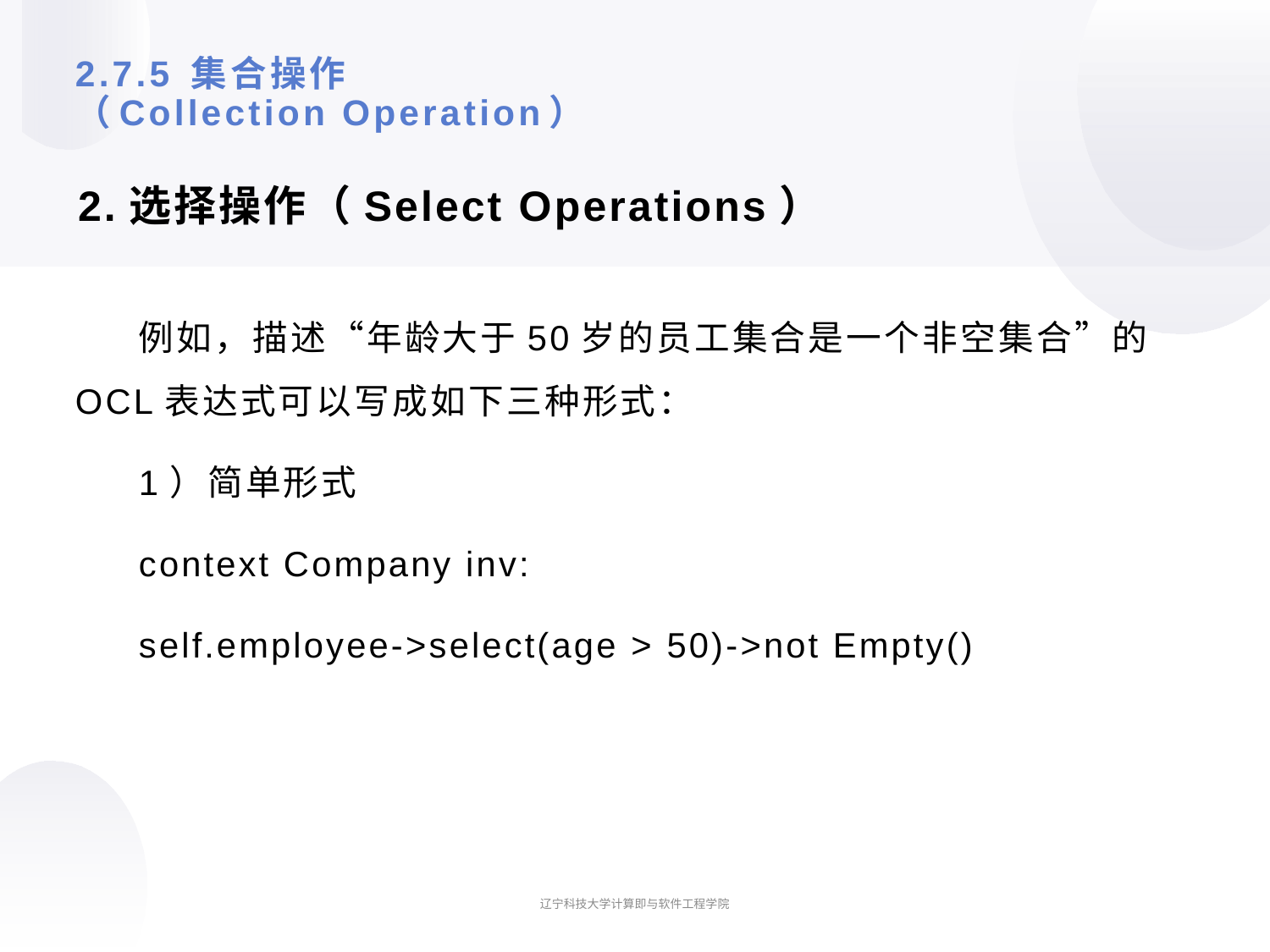

# 2.7.5 集合操作 （Collection Operation）
2.选择操作（Select Operations）

例如，描述“年龄大于50岁的员工集合是一个非空集合”的OCL表达式可以写成如下三种形式：
1）简单形式
context Company inv:
self.employee->select(age > 50)->not Empty()

辽宁科技大学计算即与软件工程学院
157